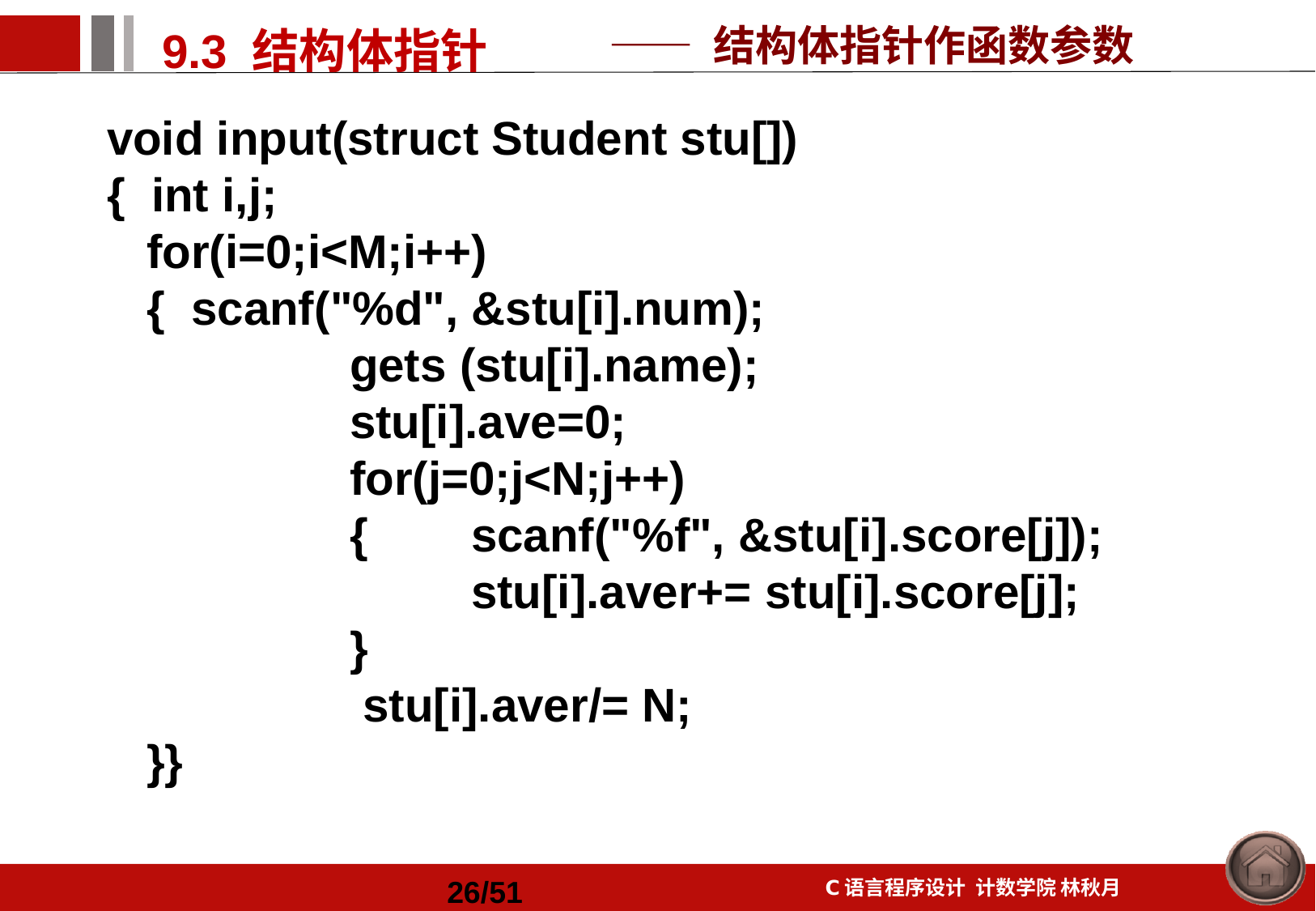

—— 结构体指针作函数参数
void input(struct Student stu[])
{  int i,j;
   for(i=0;i<M;i++)
   {  scanf("%d", &stu[i].num);
		gets (stu[i].name);
		stu[i].ave=0;
		for(j=0;j<N;j++)
		{	scanf("%f", &stu[i].score[j]);
			stu[i].aver+= stu[i].score[j];
		}
		 stu[i].aver/= N;
   }}